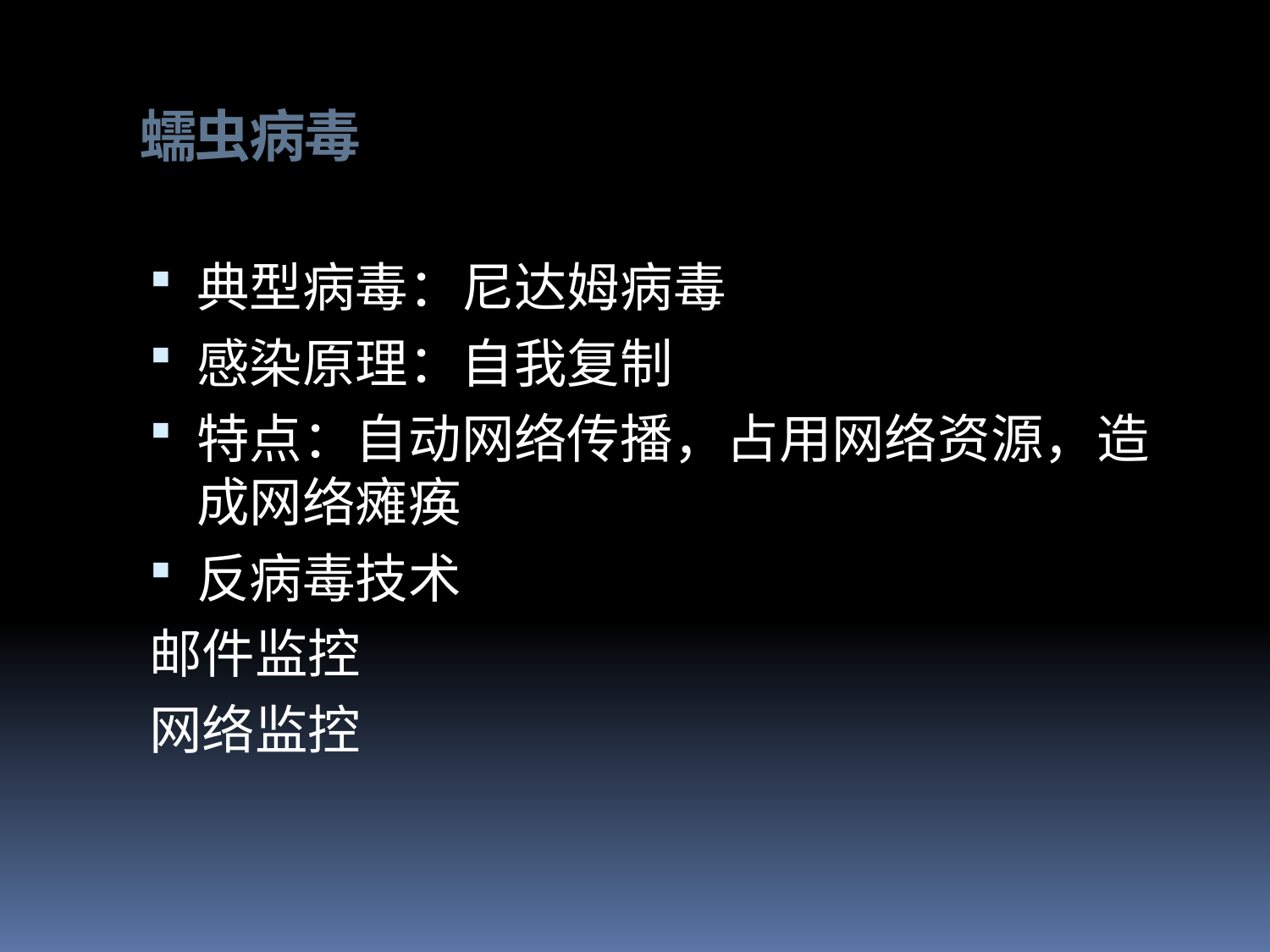

# 蠕虫病毒
典型病毒：尼达姆病毒
感染原理：自我复制
特点：自动网络传播，占用网络资源，造成网络瘫痪
反病毒技术
邮件监控
网络监控